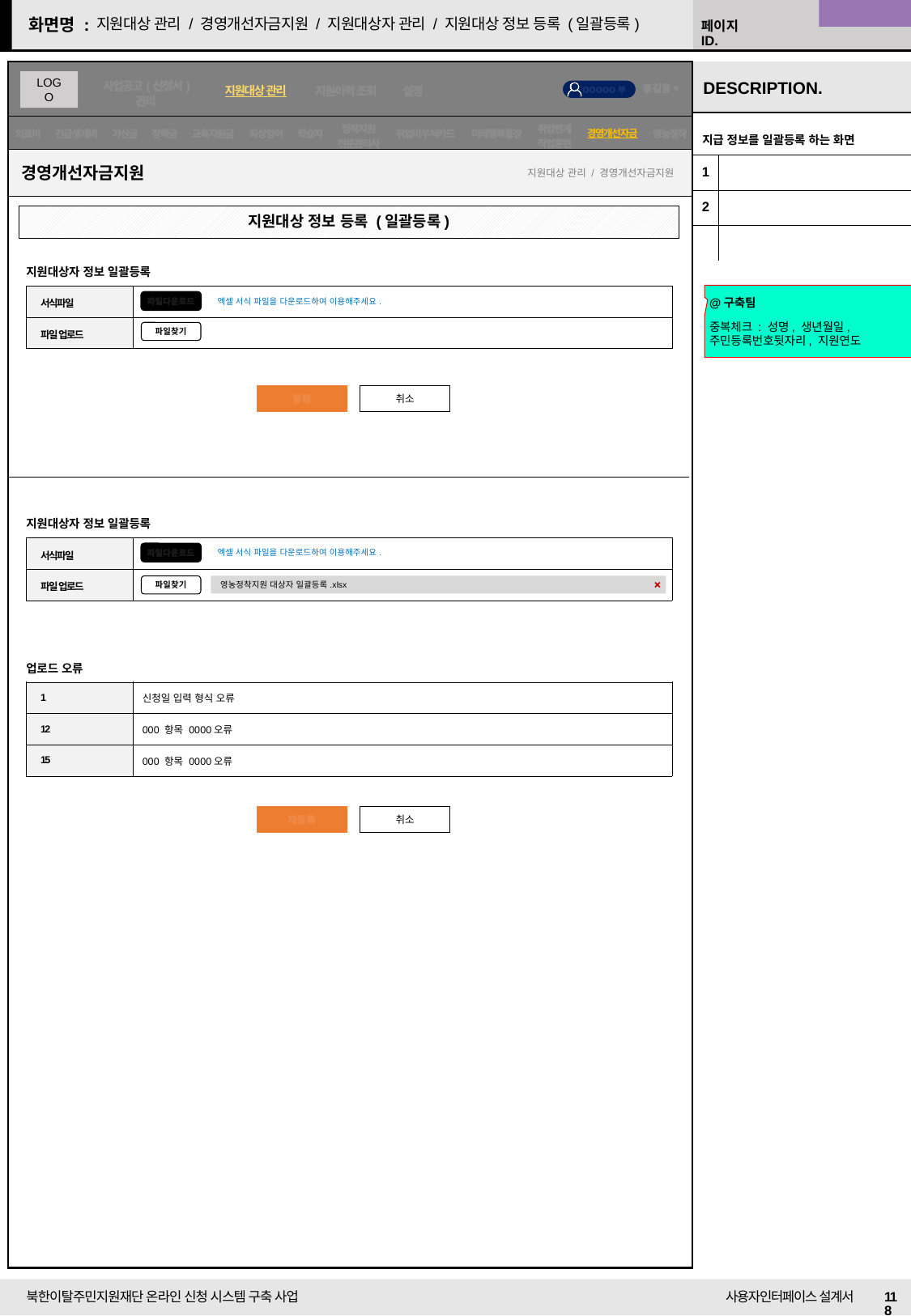

22/09/01 수정
지원대상 관리 / 경영개선자금지원 / 지원대상자 관리 / 지원대상 정보 등록 (일괄등록)

경영개선자금
| 지급 정보를 일괄등록 하는 화면 |  |
| --- | --- |
| 1 |  |
| 2 |  |
|  |  |
경영개선자금지원
지원대상 관리 / 경영개선자금지원
지원대상 정보 등록 (일괄등록)
지원대상자 정보 일괄등록
@구축팀
중복체크 : 성명, 생년월일, 주민등록번호뒷자리, 지원연도
| 서식파일 |  |
| --- | --- |
| 파일 업로드 |  |
엑셀 서식 파일을 다운로드하여 이용해주세요.
파일다운로드
파일찾기
등록
취소
지원대상자 정보 일괄등록
| 서식파일 |  |
| --- | --- |
| 파일 업로드 |  |
엑셀 서식 파일을 다운로드하여 이용해주세요.
파일다운로드
영농정착지원 대상자 일괄등록.xlsx
+
파일찾기
업로드 오류
| 1 | 신청일 입력 형식 오류 |
| --- | --- |
| 12 | 000 항목 0000오류 |
| 15 | 000 항목 0000오류 |
재등록
취소
118